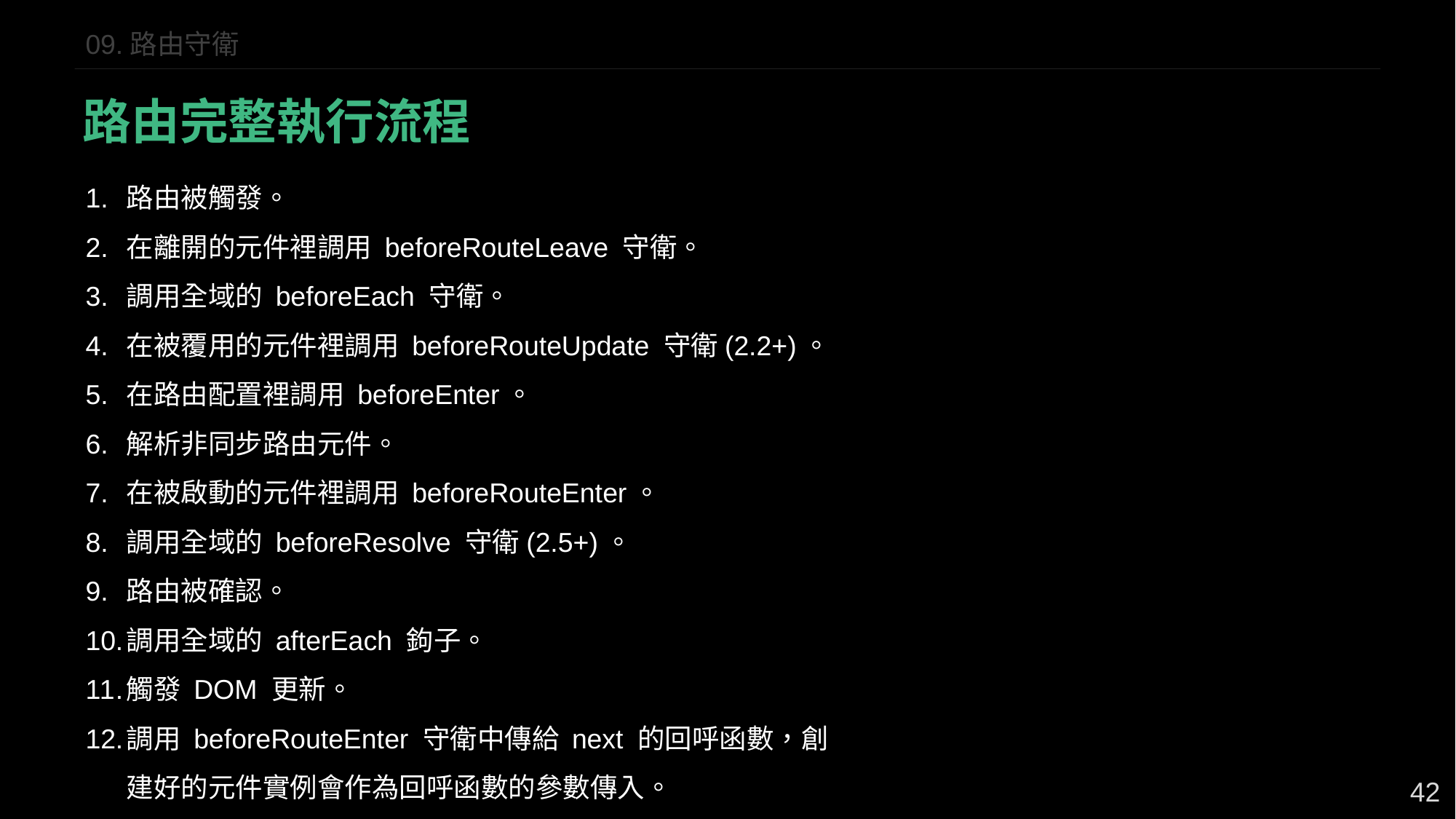

09.路由守衛
路由完整執行流程
路由被觸發。
在離開的元件裡調用 beforeRouteLeave 守衛。
調用全域的 beforeEach 守衛。
在被覆用的元件裡調用 beforeRouteUpdate 守衛(2.2+)。
在路由配置裡調用 beforeEnter。
解析非同步路由元件。
在被啟動的元件裡調用 beforeRouteEnter。
調用全域的 beforeResolve 守衛(2.5+)。
路由被確認。
調用全域的 afterEach 鉤子。
觸發 DOM 更新。
調用 beforeRouteEnter 守衛中傳給 next 的回呼函數，創建好的元件實例會作為回呼函數的參數傳入。
to: 將要進入的頁面
from: 從哪個頁面來